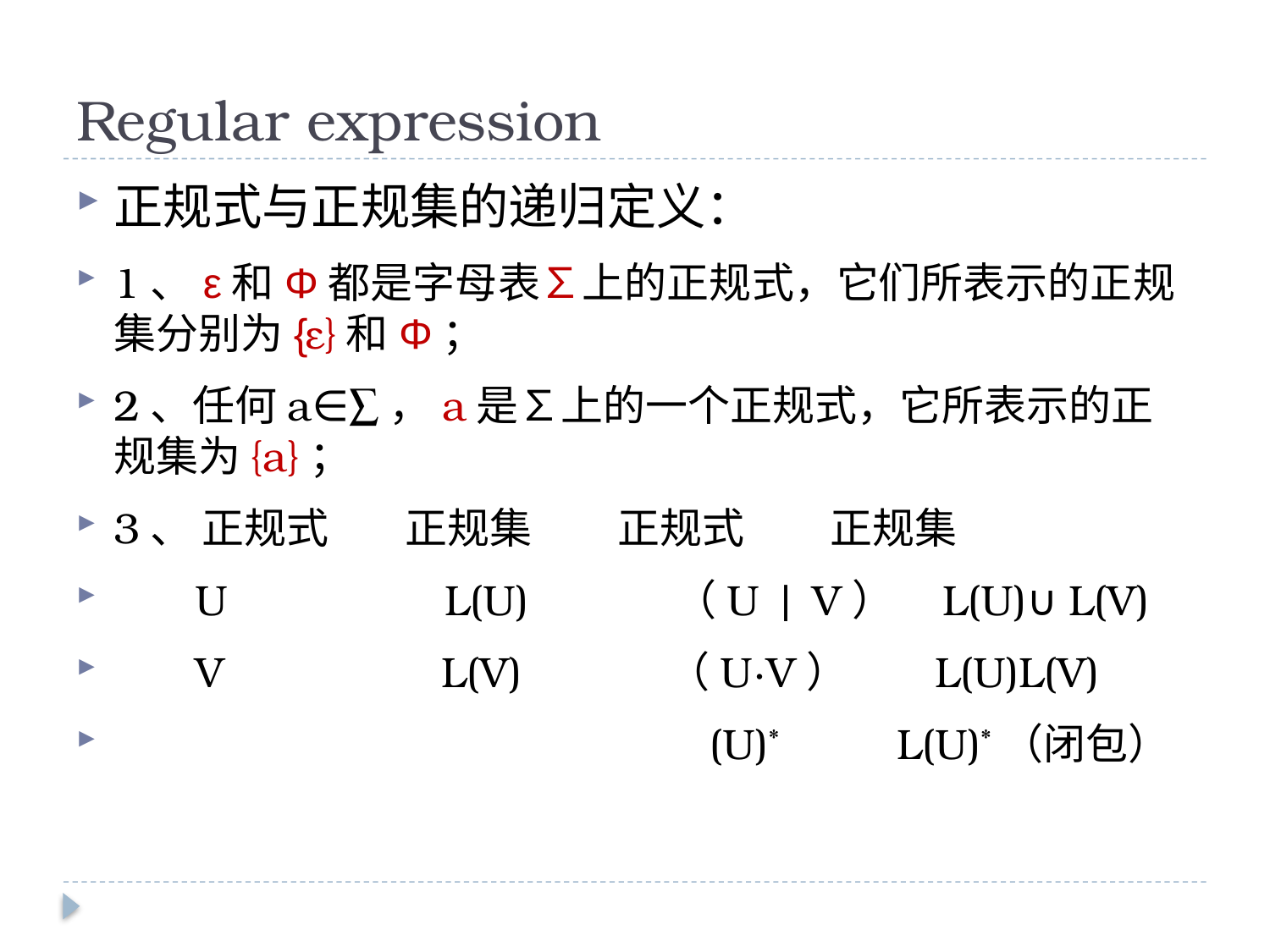

# Regular expression
正规式与正规集的递归定义：
1、ε和Φ都是字母表∑上的正规式，它们所表示的正规集分别为{ε}和Φ；
2、任何a∈∑，a是∑上的一个正规式，它所表示的正规集为{a}；
3、 正规式        正规集         正规式         正规集
      U                L(U)          （U | V）    L(U)∪L(V)
      V                L(V)          （U·V）        L(U)L(V)
                                            (U)*               L(U)*（闭包）

38